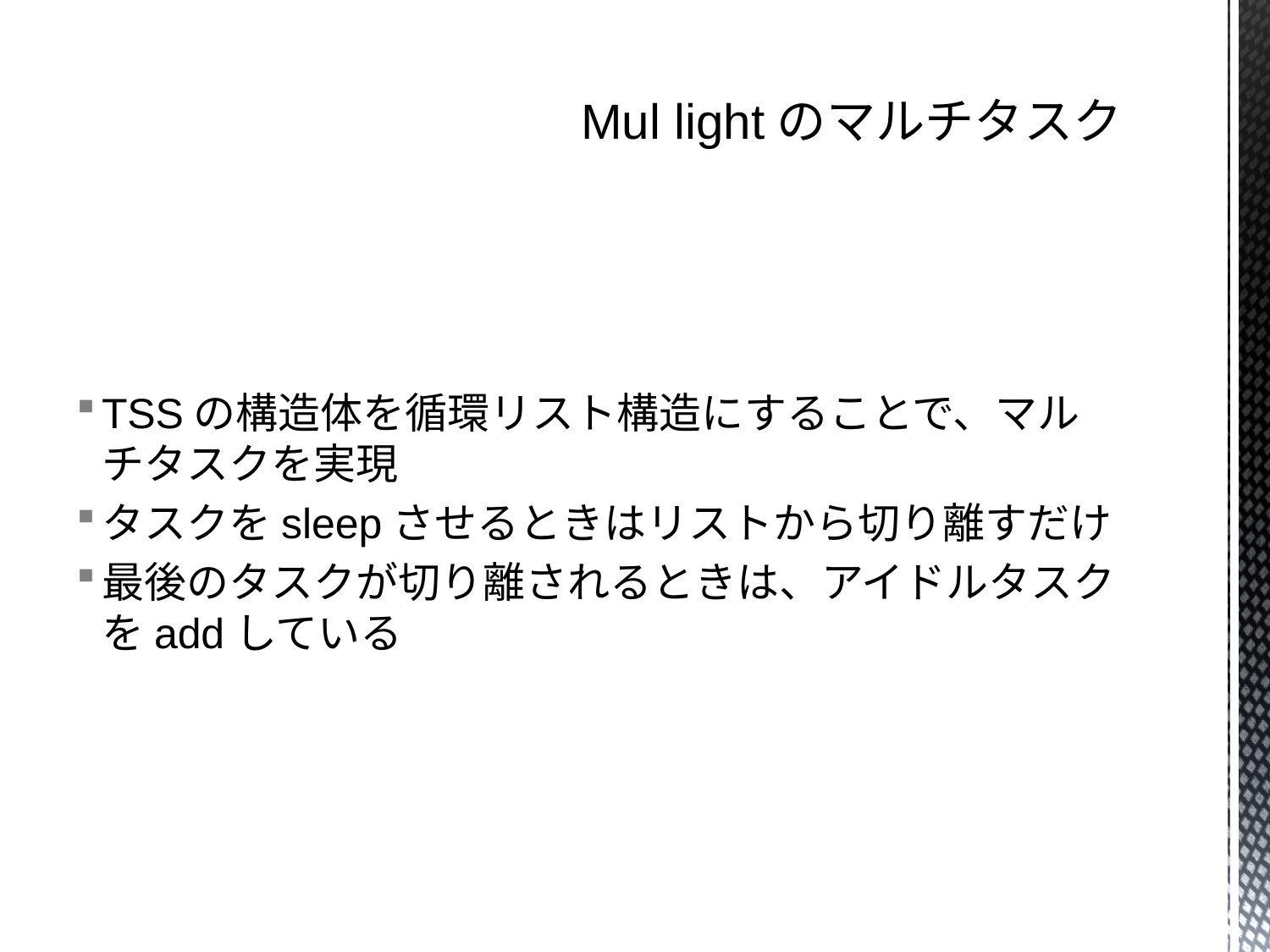

# Mul lightのマルチタスク
TSSの構造体を循環リスト構造にすることで、マルチタスクを実現
タスクをsleepさせるときはリストから切り離すだけ
最後のタスクが切り離されるときは、アイドルタスクをaddしている